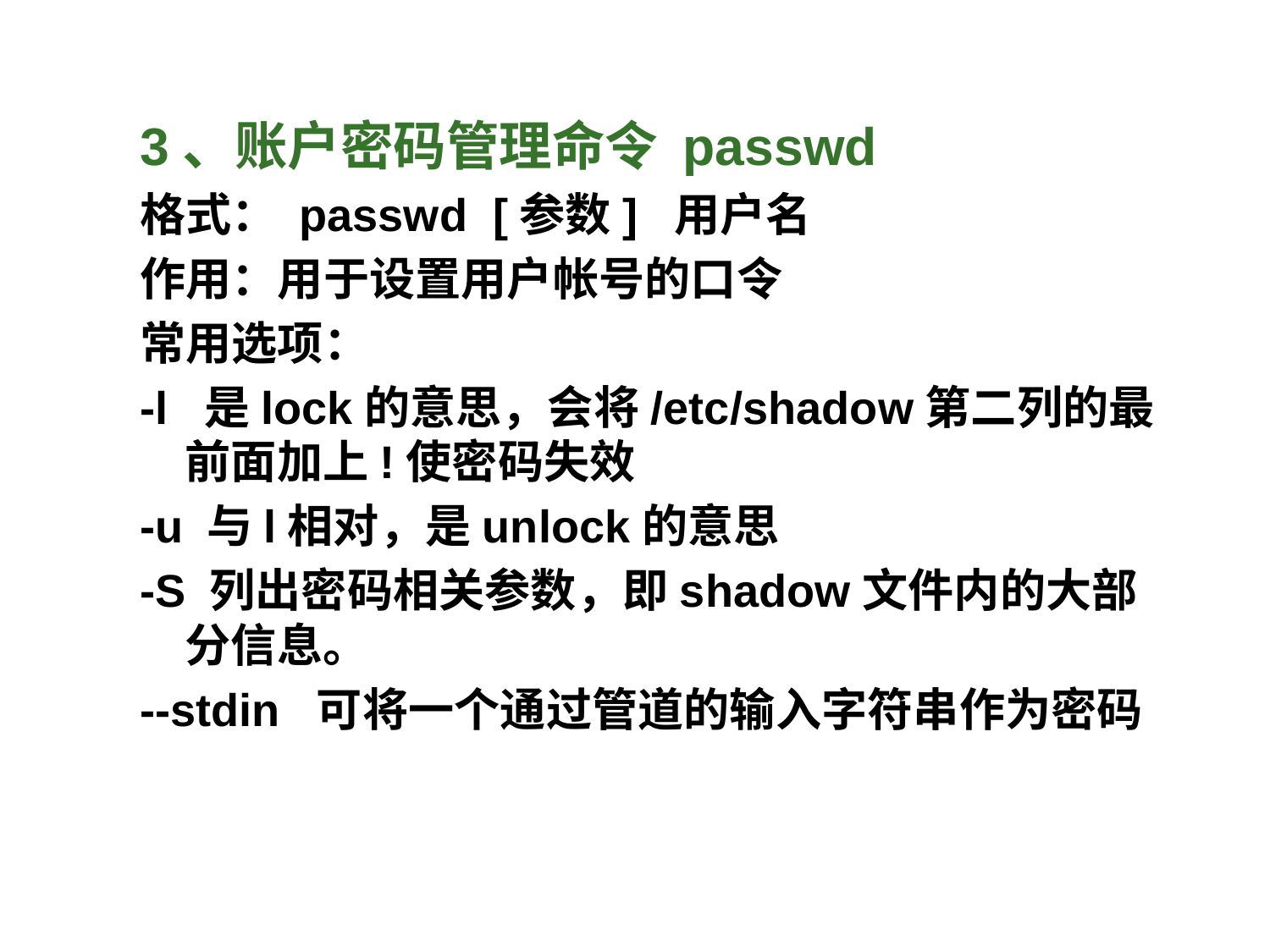

3、账户密码管理命令 passwd
格式： passwd  [参数]  用户名
作用：用于设置用户帐号的口令
常用选项：
-l  是lock的意思，会将/etc/shadow第二列的最前面加上!使密码失效
-u 与l相对，是unlock的意思
-S 列出密码相关参数，即shadow文件内的大部分信息。
--stdin  可将一个通过管道的输入字符串作为密码